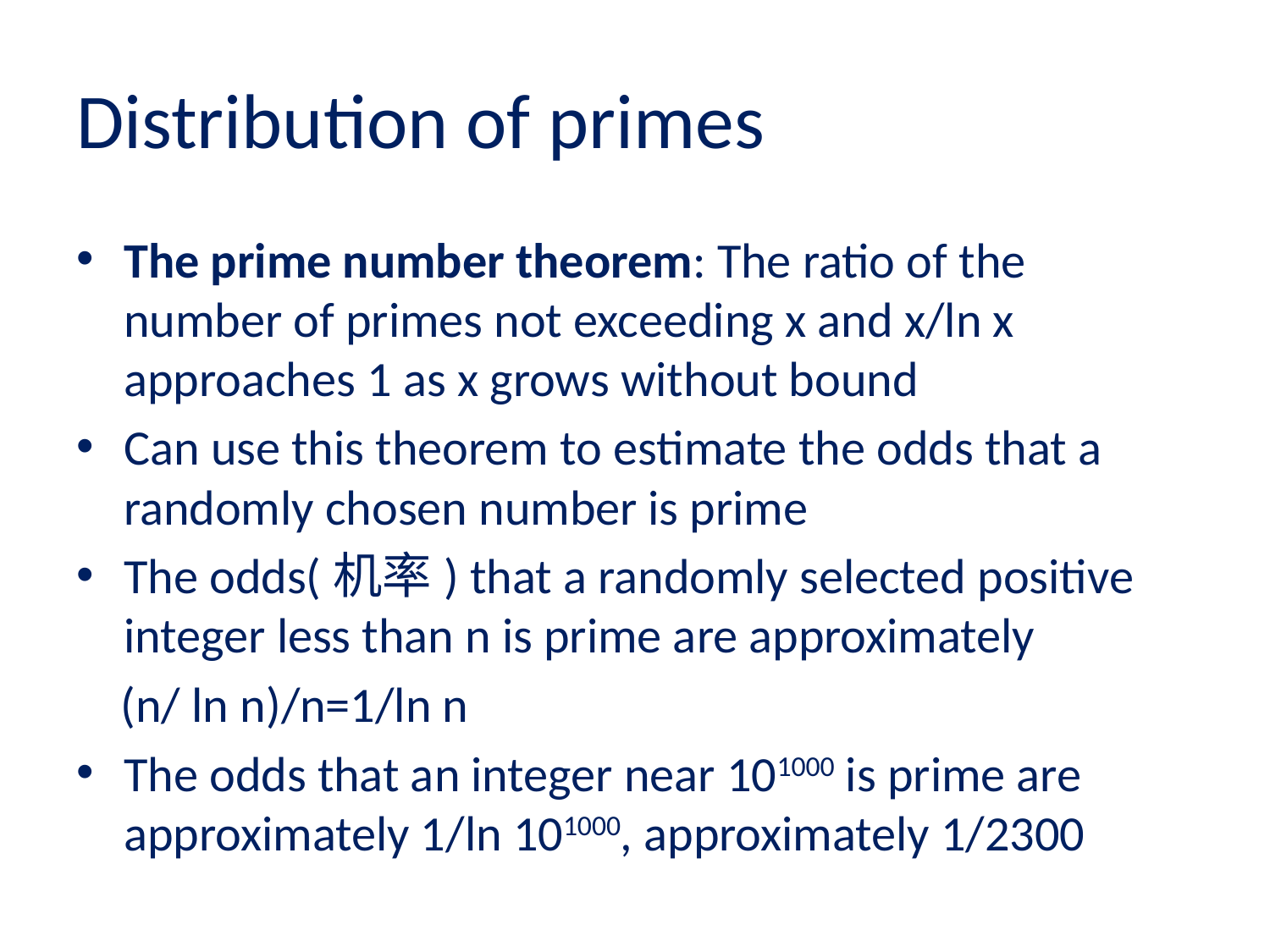

# Distribution of primes
The prime number theorem: The ratio of the number of primes not exceeding x and x/ln x approaches 1 as x grows without bound
Can use this theorem to estimate the odds that a randomly chosen number is prime
The odds(机率) that a randomly selected positive integer less than n is prime are approximately
    (n/ ln n)/n=1/ln n
The odds that an integer near 101000 is prime are approximately 1/ln 101000, approximately 1/2300
32